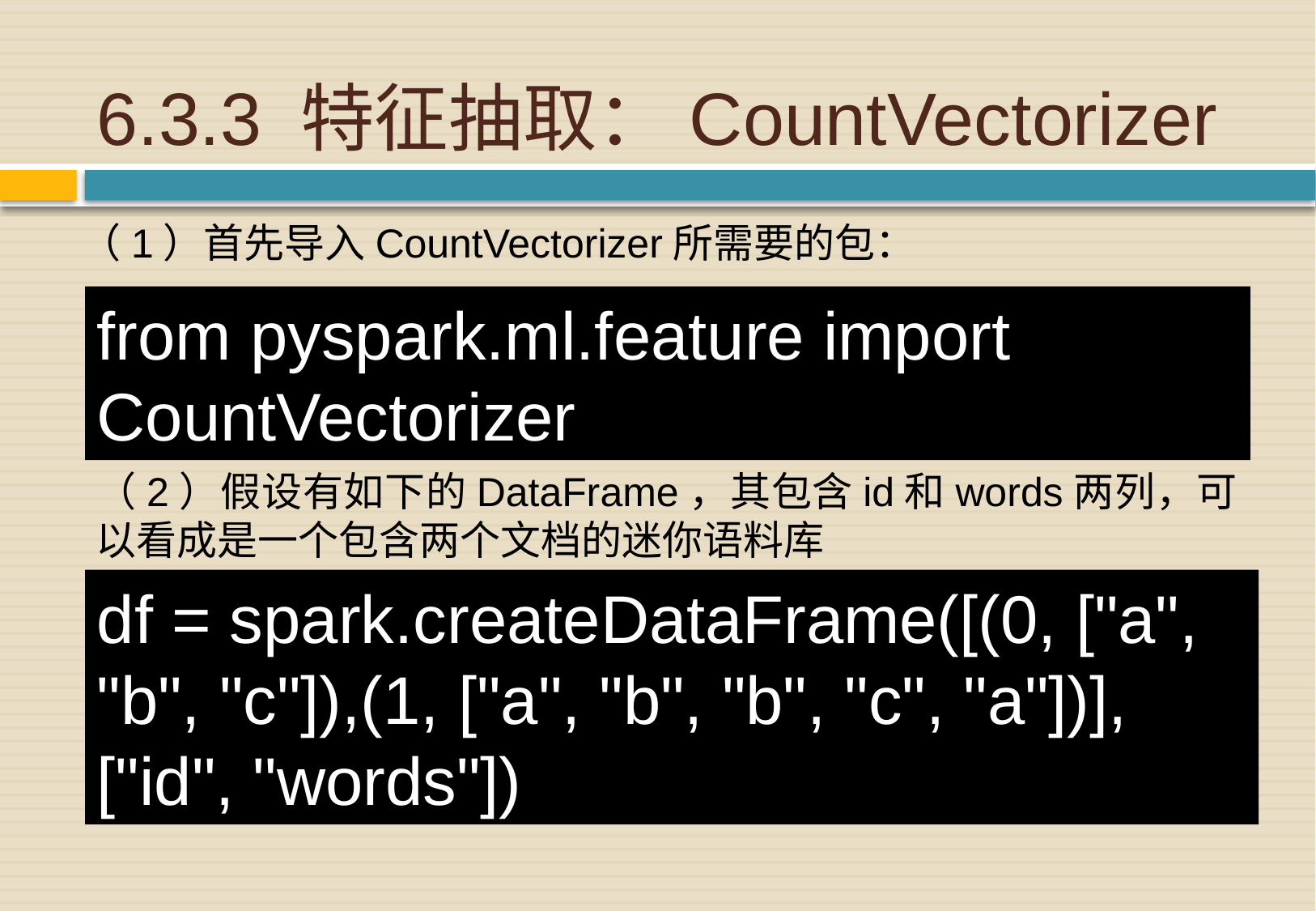

# 6.3.3 特征抽取：CountVectorizer
（1）首先导入CountVectorizer所需要的包：
from pyspark.ml.feature import CountVectorizer
（2）假设有如下的DataFrame，其包含id和words两列，可以看成是一个包含两个文档的迷你语料库
df = spark.createDataFrame([(0, ["a", "b", "c"]),(1, ["a", "b", "b", "c", "a"])],["id", "words"])